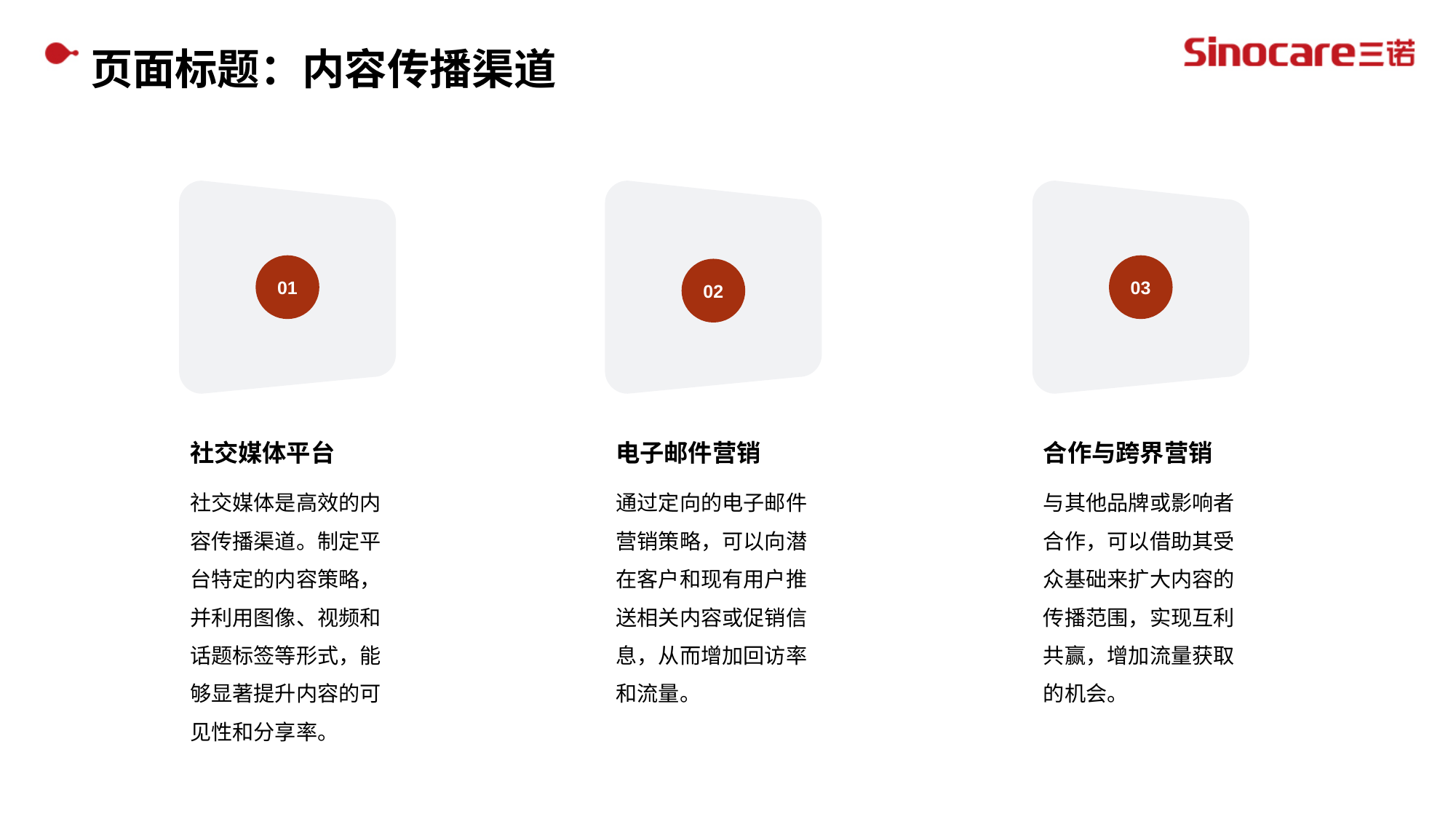

页面标题：内容传播渠道

01
03
02
社交媒体平台
电子邮件营销
合作与跨界营销
社交媒体是高效的内容传播渠道。制定平台特定的内容策略，并利用图像、视频和话题标签等形式，能够显著提升内容的可见性和分享率。
通过定向的电子邮件营销策略，可以向潜在客户和现有用户推送相关内容或促销信息，从而增加回访率和流量。
与其他品牌或影响者合作，可以借助其受众基础来扩大内容的传播范围，实现互利共赢，增加流量获取的机会。